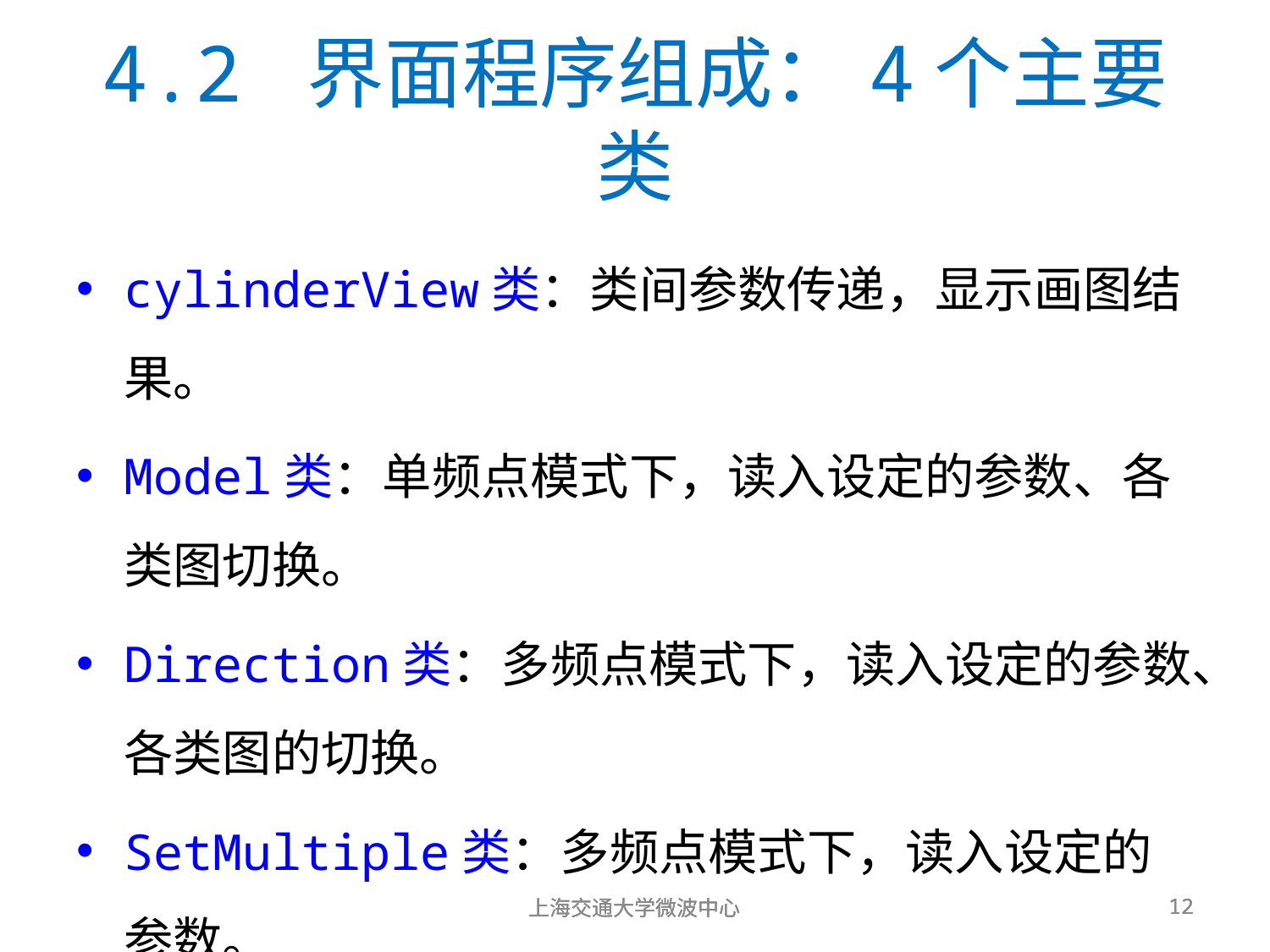

4.2 界面程序组成：4个主要类
cylinderView类：类间参数传递，显示画图结果。
Model类：单频点模式下，读入设定的参数、各类图切换。
Direction类：多频点模式下，读入设定的参数、各类图的切换。
SetMultiple类：多频点模式下，读入设定的参数。

上海交通大学微波中心
上海交通大学微波中心
上海交通大学微波中心
12
12
12